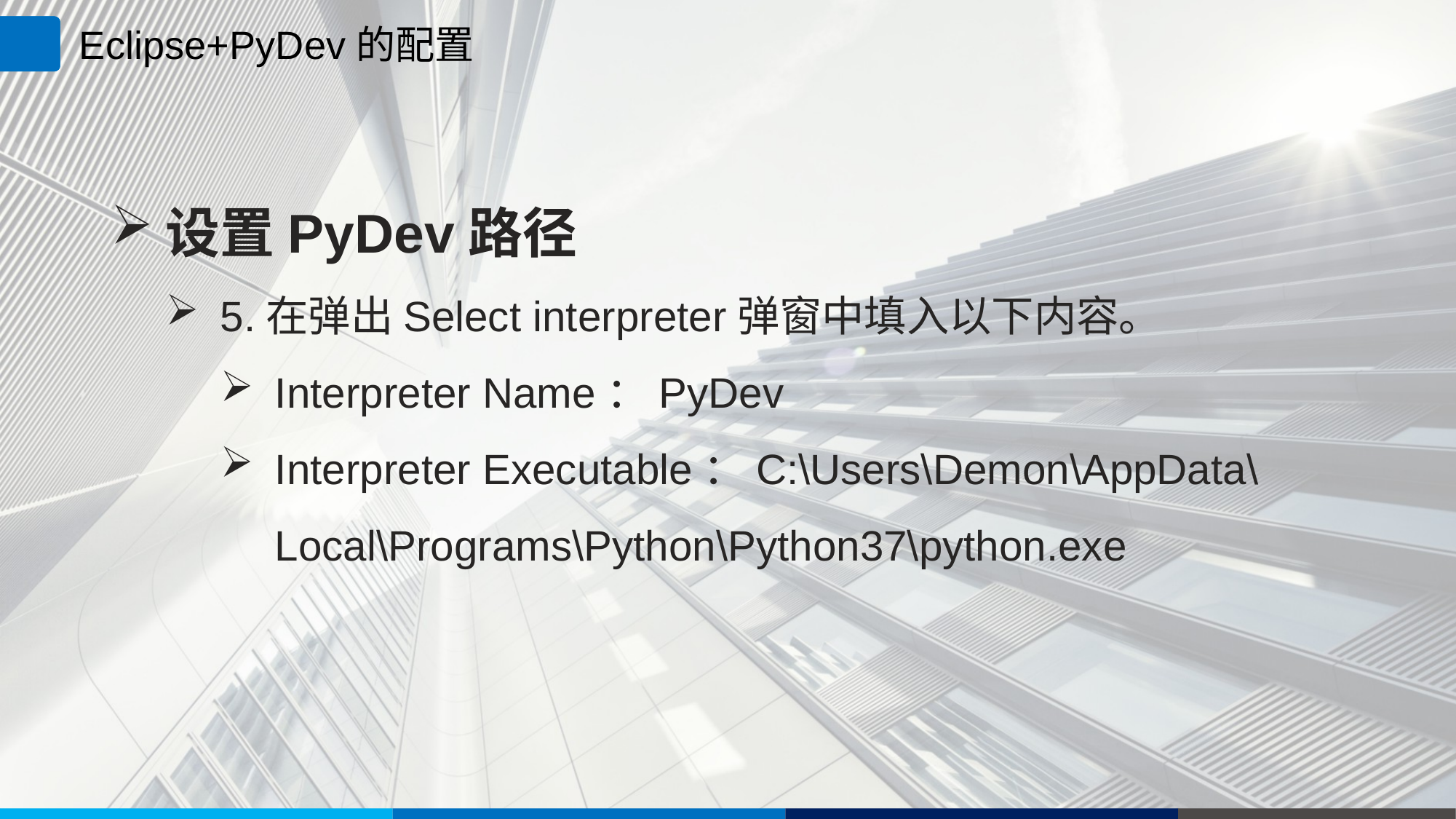

Eclipse+PyDev的配置

设置PyDev路径
5.在弹出Select interpreter弹窗中填入以下内容。
Interpreter Name：PyDev
Interpreter Executable：C:\Users\Demon\AppData\Local\Programs\Python\Python37\python.exe